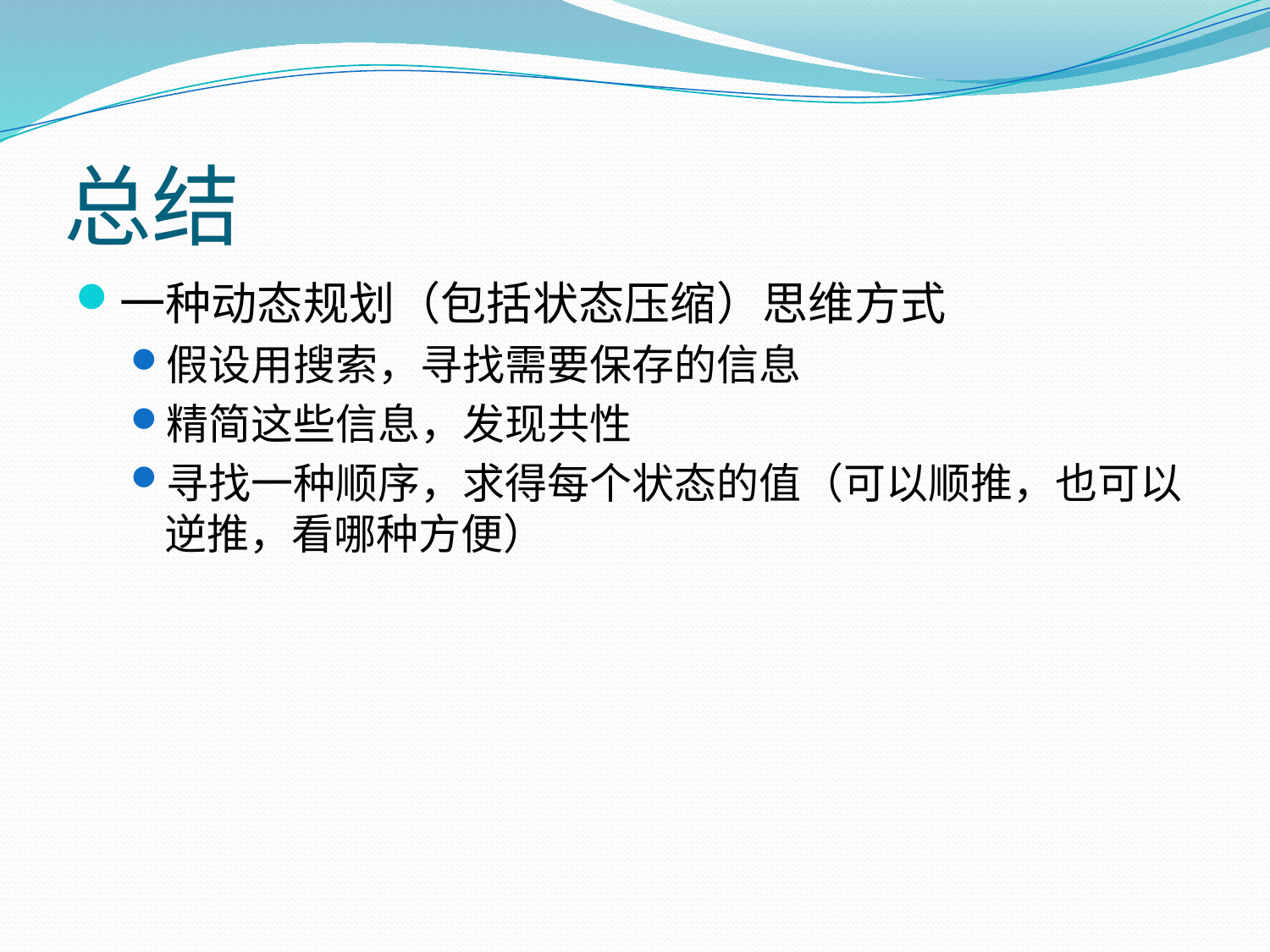

# 总结
一种动态规划（包括状态压缩）思维方式
假设用搜索，寻找需要保存的信息
精简这些信息，发现共性
寻找一种顺序，求得每个状态的值（可以顺推，也可以逆推，看哪种方便）